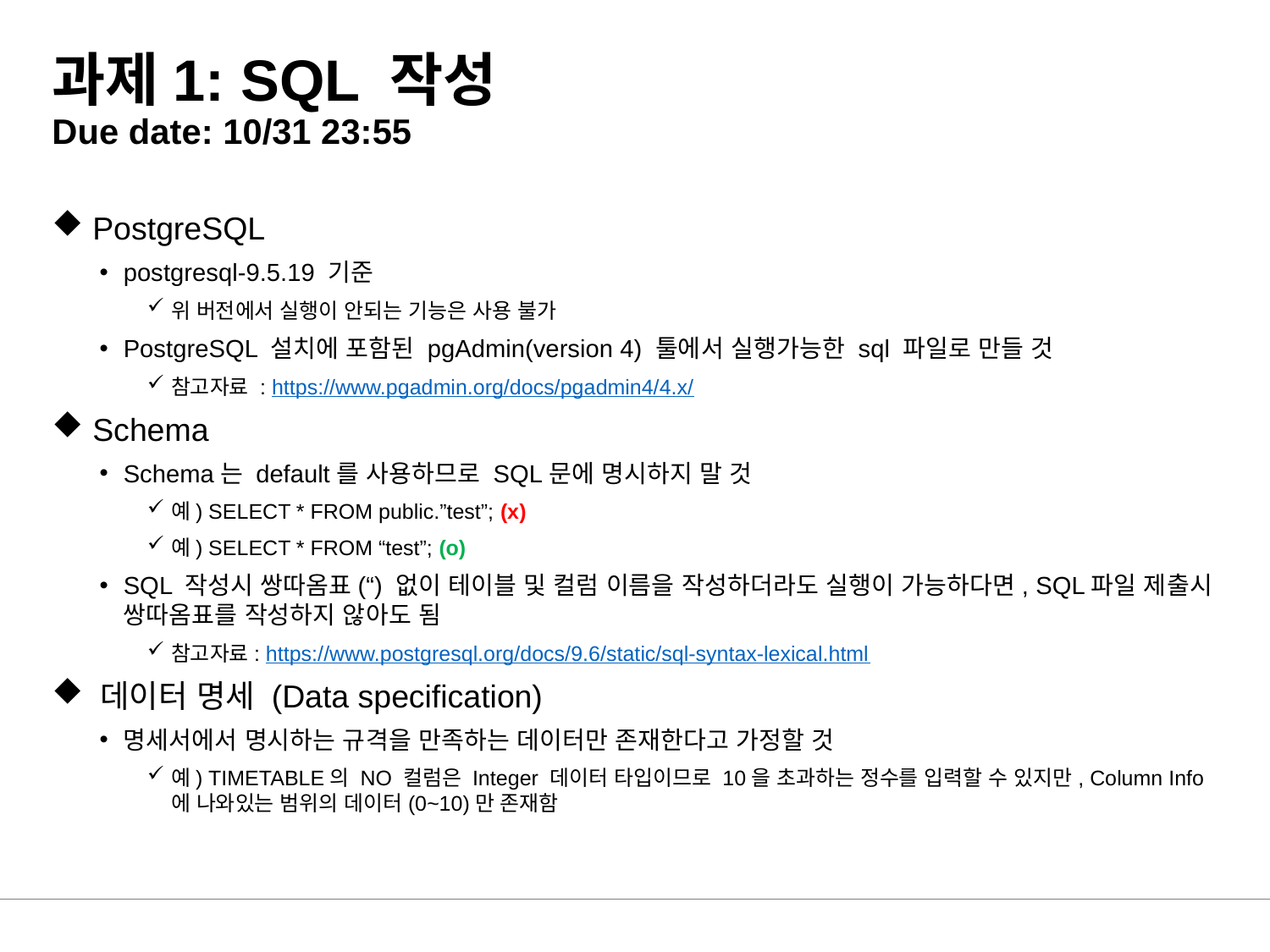

# 과제1: SQL 작성 Due date: 10/31 23:55
 PostgreSQL
postgresql-9.5.19 기준
위 버전에서 실행이 안되는 기능은 사용 불가
PostgreSQL 설치에 포함된 pgAdmin(version 4) 툴에서 실행가능한 sql 파일로 만들 것
참고자료 : https://www.pgadmin.org/docs/pgadmin4/4.x/
 Schema
Schema는 default를 사용하므로 SQL문에 명시하지 말 것
예) SELECT * FROM public.”test”; (x)
예) SELECT * FROM “test”; (o)
SQL 작성시 쌍따옴표(“) 없이 테이블 및 컬럼 이름을 작성하더라도 실행이 가능하다면, SQL파일 제출시 쌍따옴표를 작성하지 않아도 됨
참고자료: https://www.postgresql.org/docs/9.6/static/sql-syntax-lexical.html
 데이터 명세 (Data specification)
명세서에서 명시하는 규격을 만족하는 데이터만 존재한다고 가정할 것
예) TIMETABLE의 NO 컬럼은 Integer 데이터 타입이므로 10을 초과하는 정수를 입력할 수 있지만, Column Info에 나와있는 범위의 데이터(0~10)만 존재함